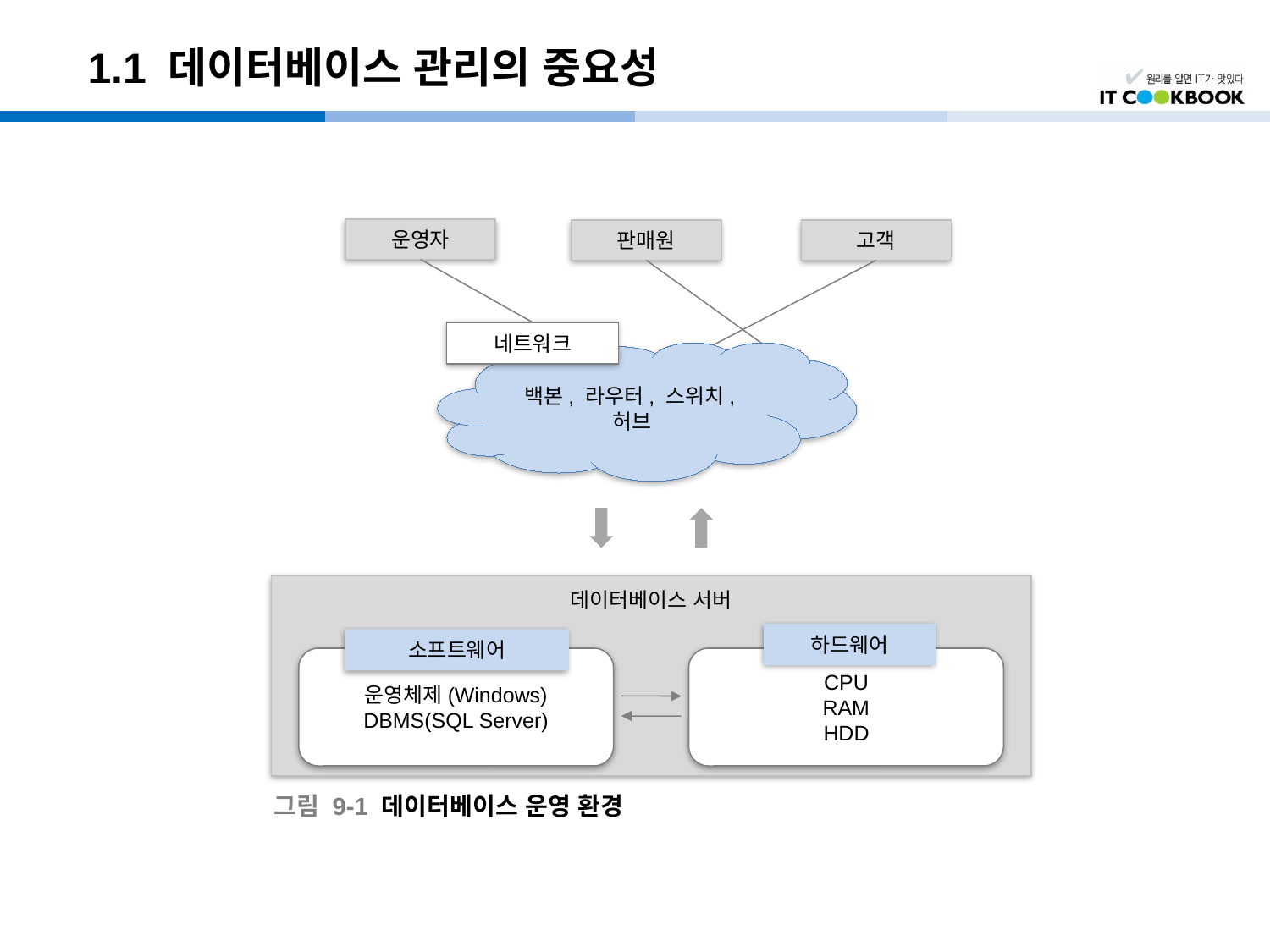

# 1.1 데이터베이스 관리의 중요성

운영자
판매원
고객
네트워크
백본, 라우터, 스위치,허브

데이터베이스 서버

하드웨어
소프트웨어
운영체제(Windows)
DBMS(SQL Server)
CPU
RAM
HDD
그림 9-1 데이터베이스 운영 환경